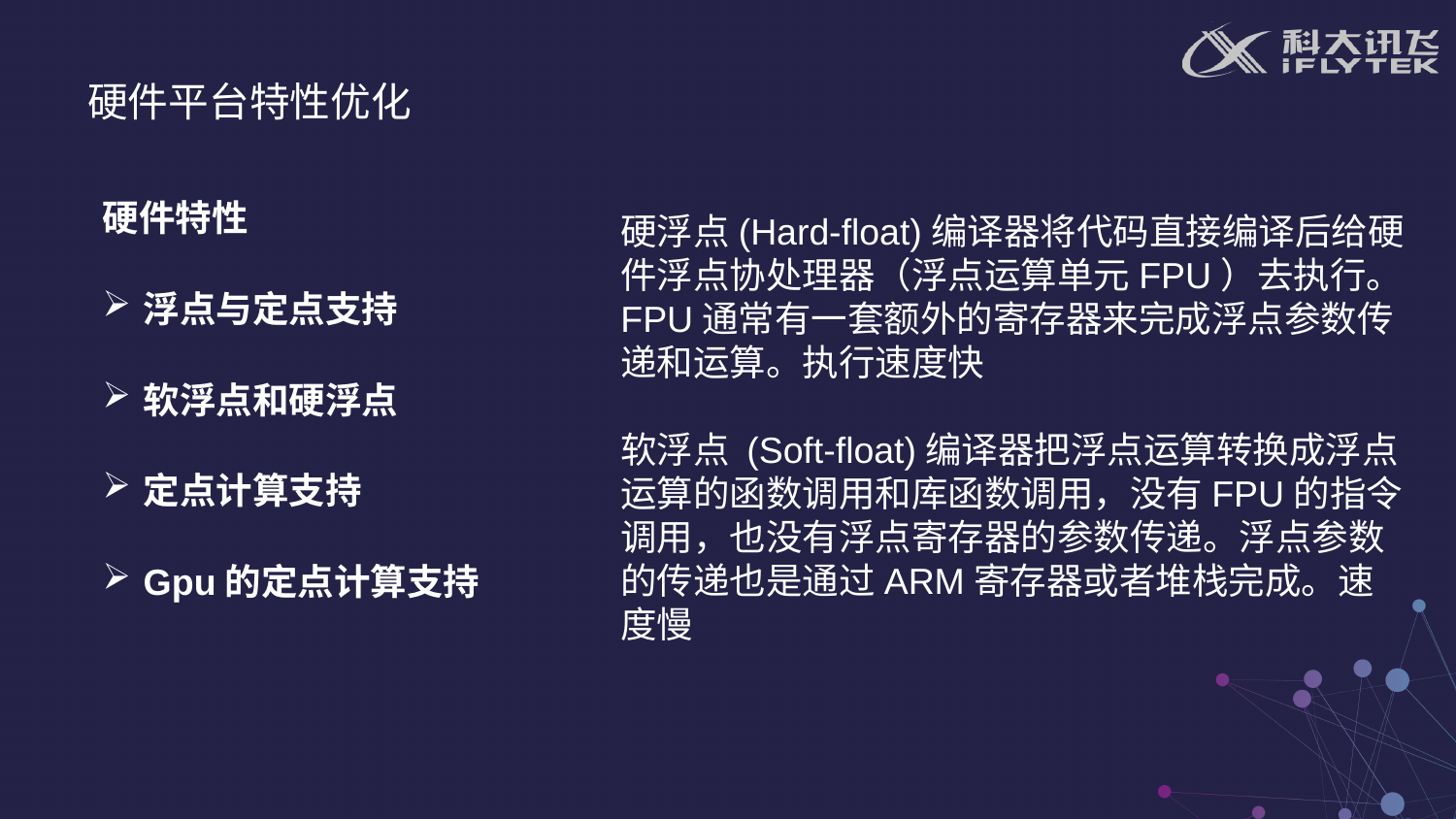

硬件平台特性优化
硬浮点(Hard-float)编译器将代码直接编译后给硬件浮点协处理器（浮点运算单元FPU）去执行。FPU通常有一套额外的寄存器来完成浮点参数传递和运算。执行速度快

软浮点 (Soft-float)编译器把浮点运算转换成浮点运算的函数调用和库函数调用，没有FPU的指令调用，也没有浮点寄存器的参数传递。浮点参数的传递也是通过ARM寄存器或者堆栈完成。速度慢
硬件特性
浮点与定点支持
软浮点和硬浮点
定点计算支持
Gpu的定点计算支持